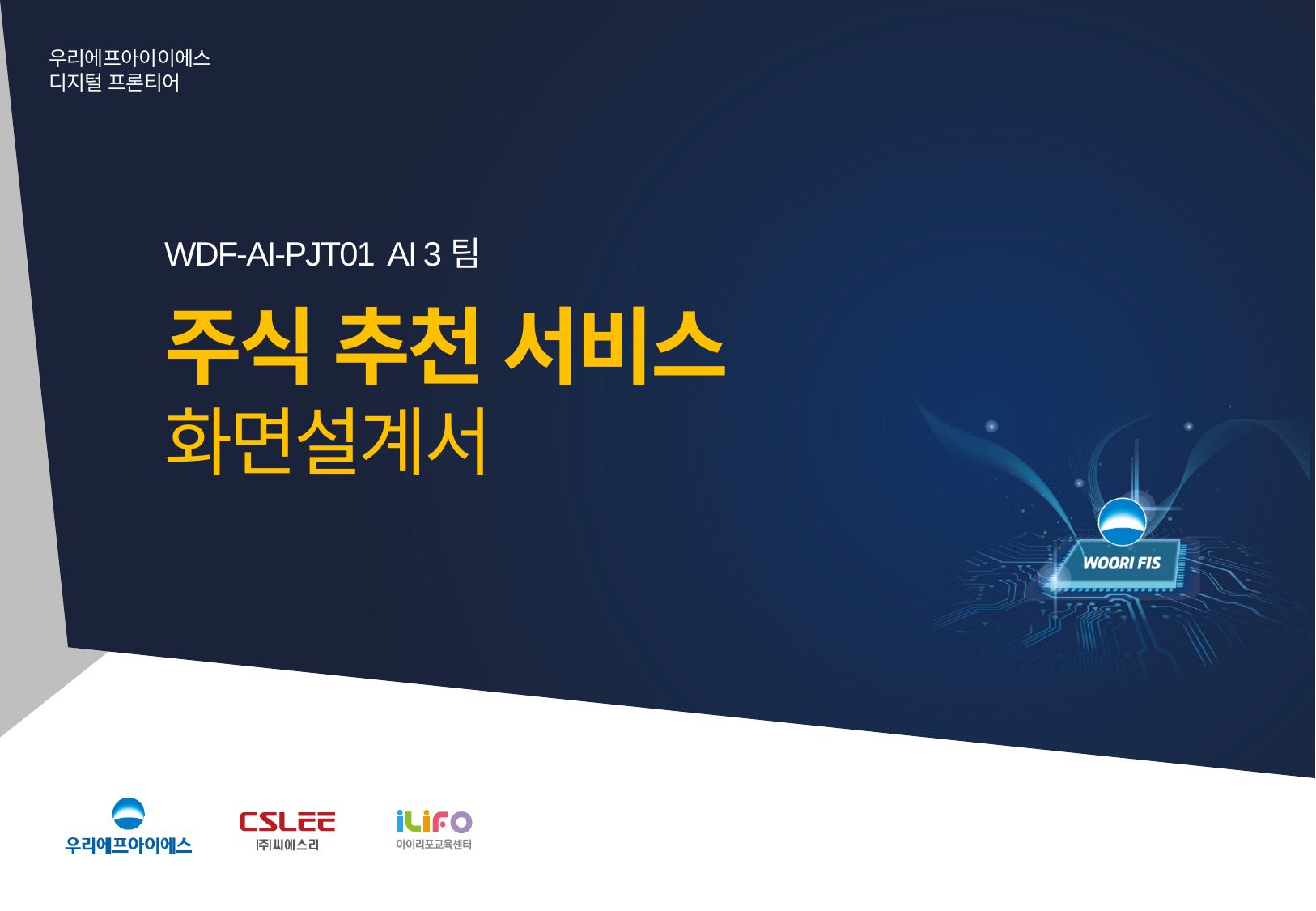

WDF-AI-PJT01  AI 3팀
# 주식 추천 서비스 화면설계서